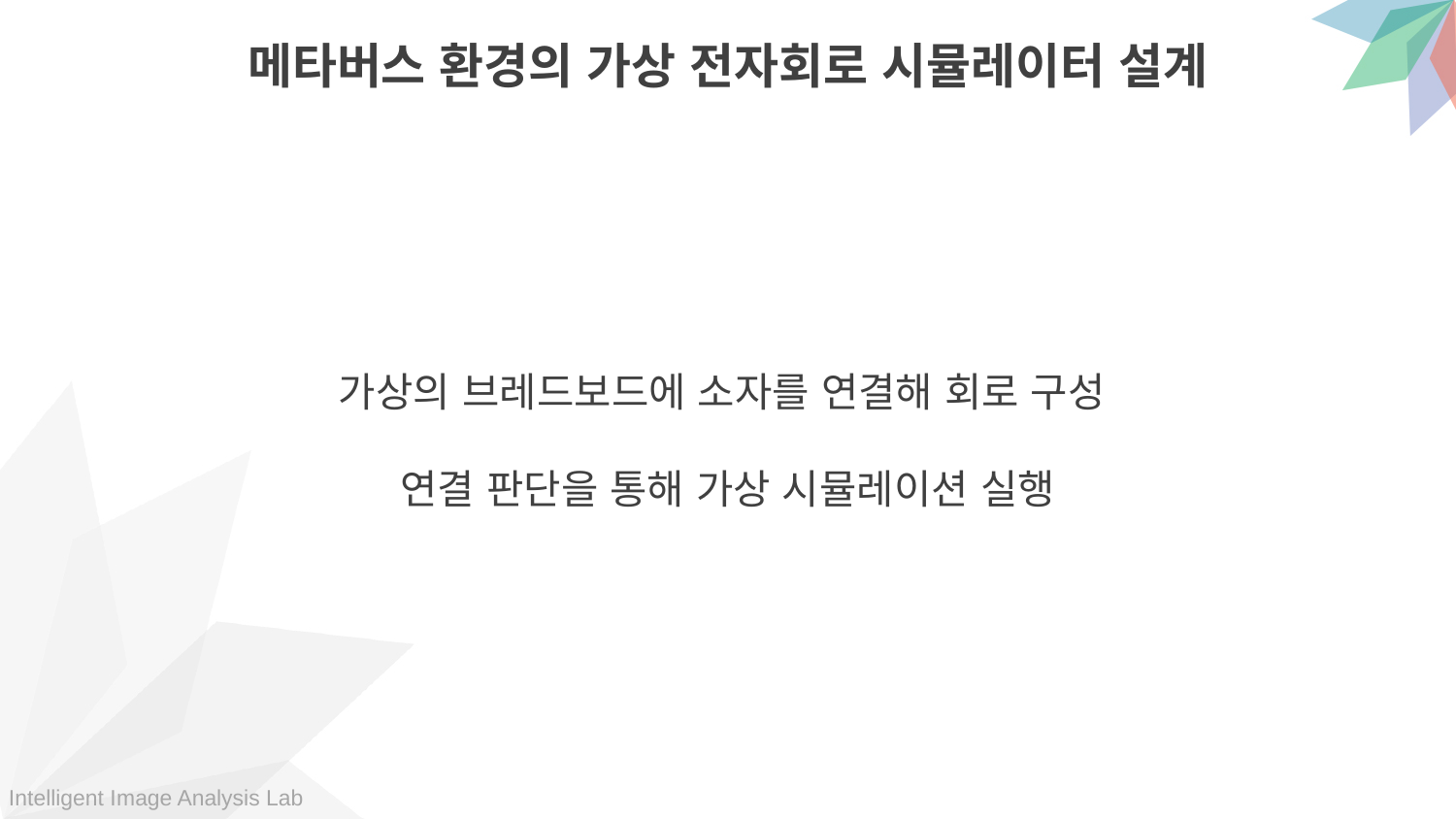

메타버스 환경의 가상 전자회로 시뮬레이터 설계
가상의 브레드보드에 소자를 연결해 회로 구성
연결 판단을 통해 가상 시뮬레이션 실행